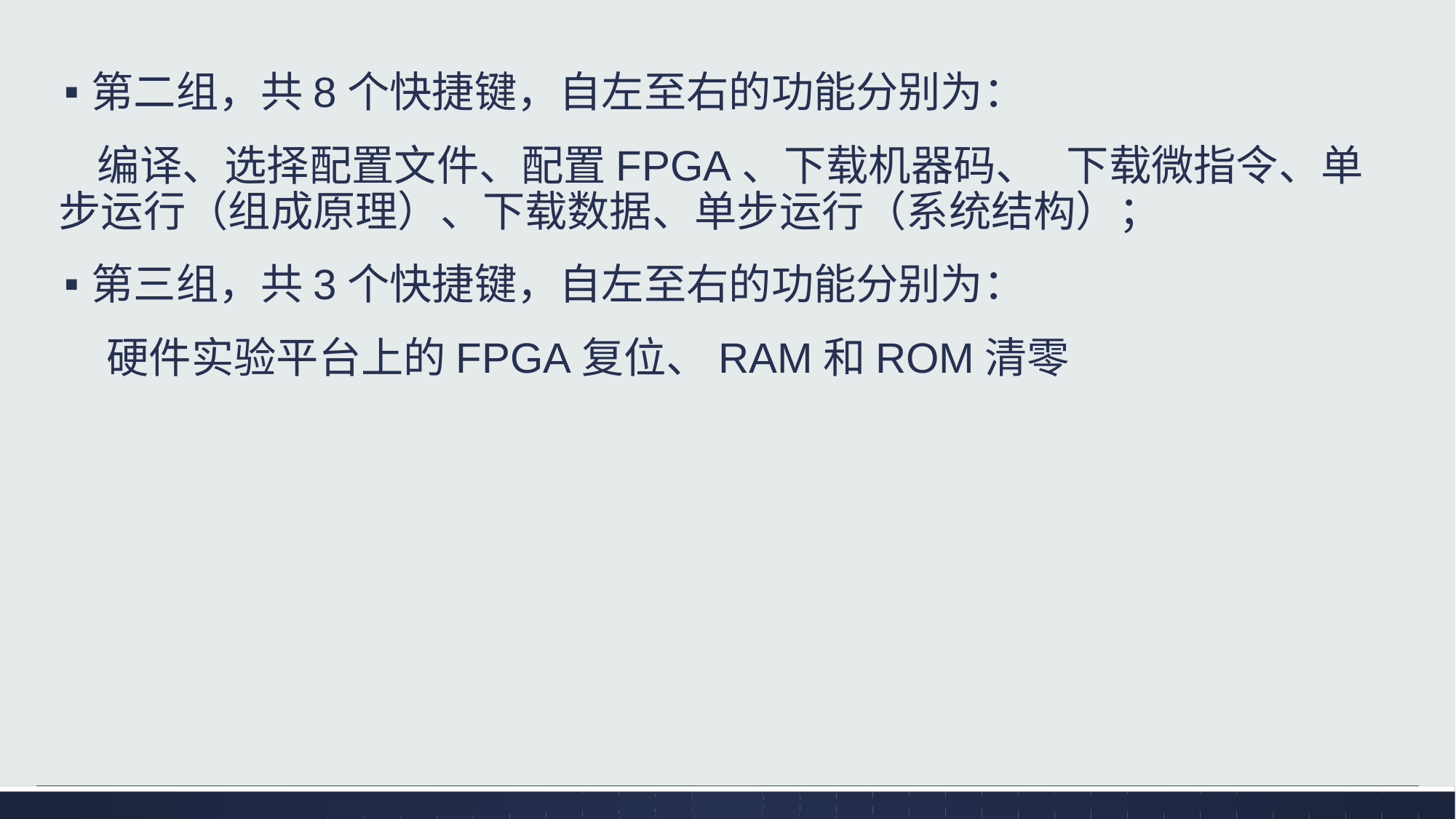

第二组，共8个快捷键，自左至右的功能分别为：
   编译、选择配置文件、配置FPGA、下载机器码、   下载微指令、单步运行（组成原理）、下载数据、单步运行（系统结构）；
第三组，共3个快捷键，自左至右的功能分别为：
    硬件实验平台上的FPGA复位、RAM和ROM清零